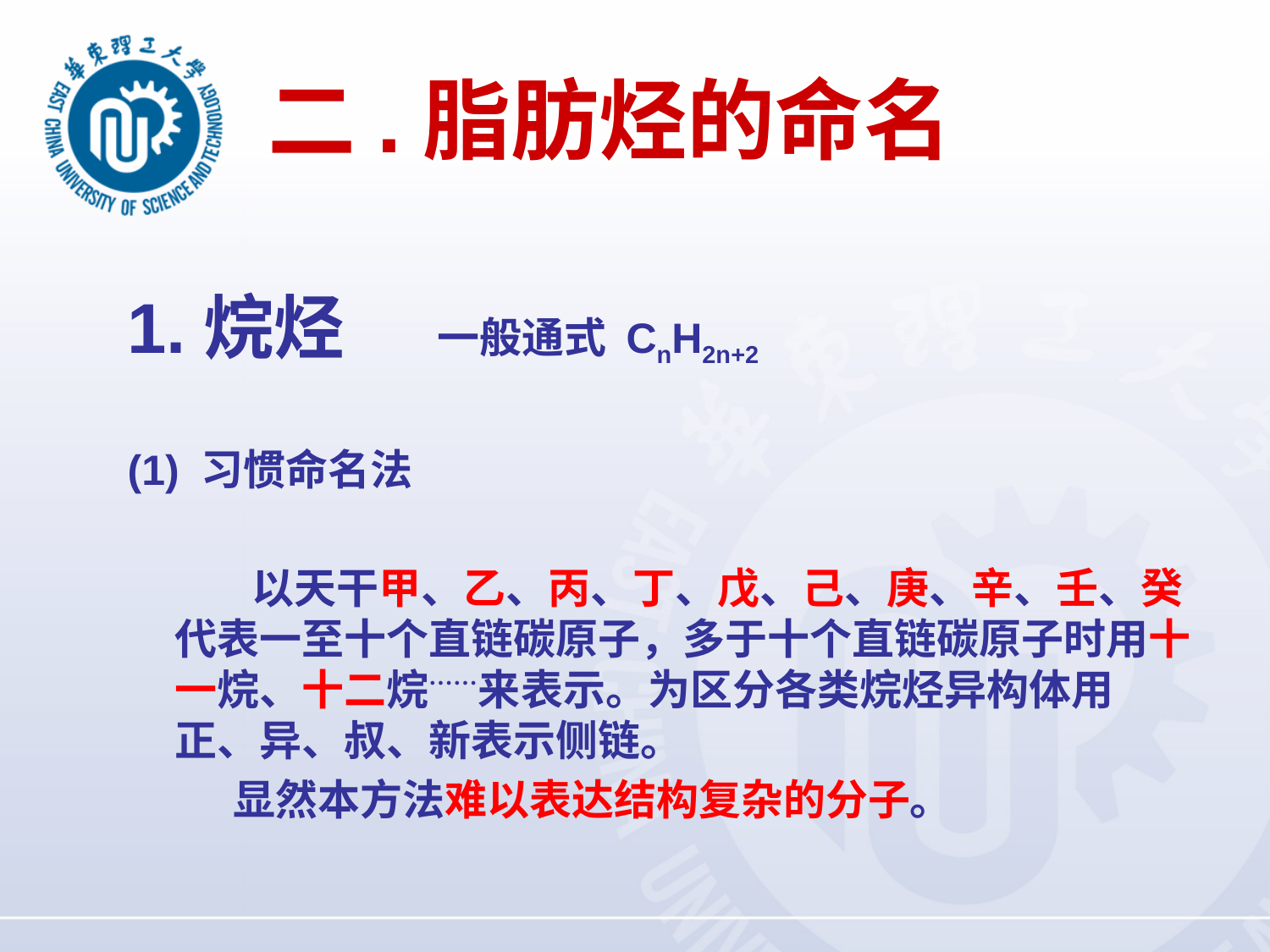

# 二.脂肪烃的命名
1.烷烃       一般通式 CnH2n+2

(1) 习惯命名法

            以天干甲、乙、丙、丁、戊、己、庚、辛、壬、癸代表一至十个直链碳原子，多于十个直链碳原子时用十一烷、十二烷……来表示。为区分各类烷烃异构体用正、异、叔、新表示侧链。
          显然本方法难以表达结构复杂的分子。